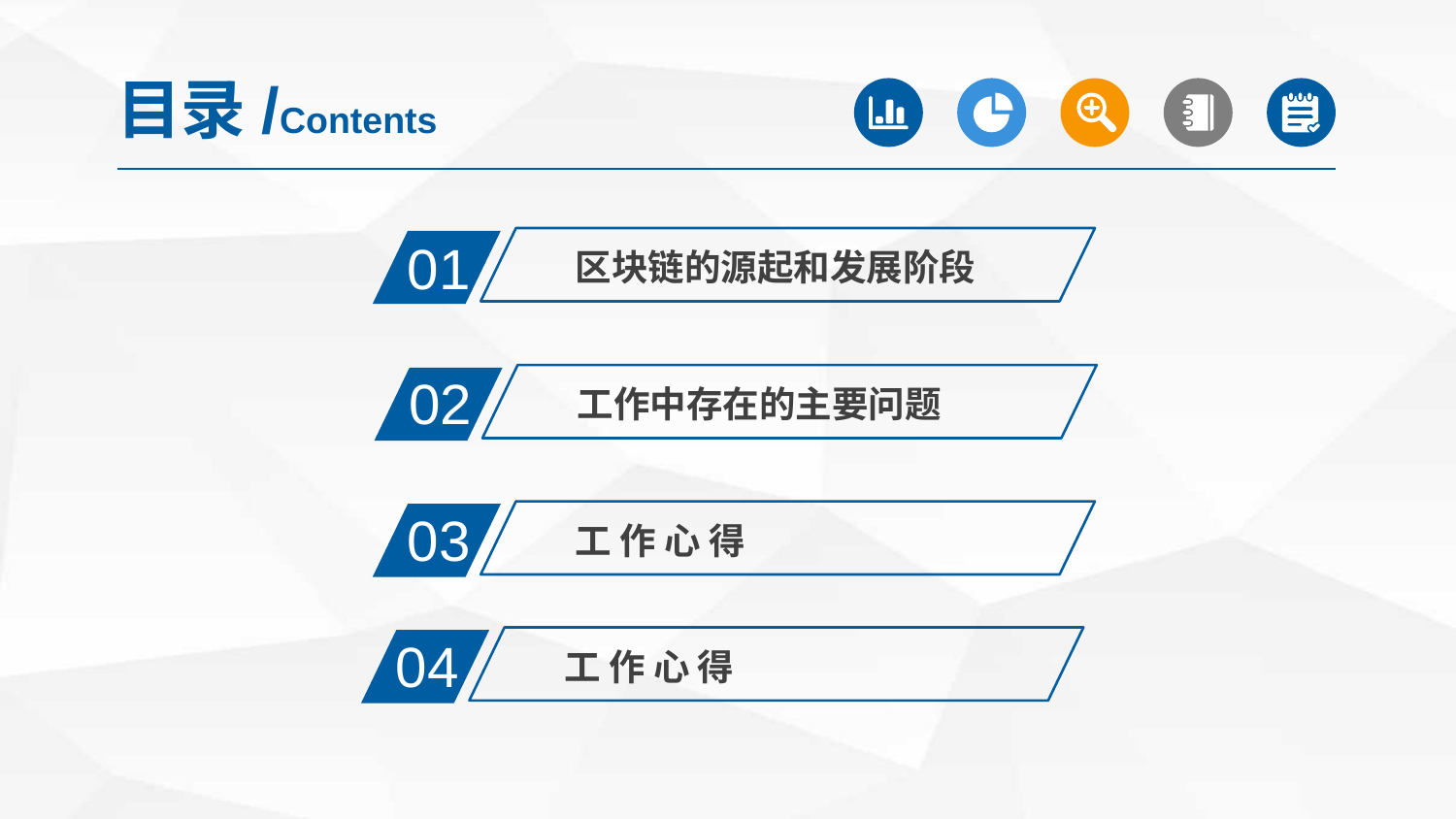

目录/Contents

01

区块链的源起和发展阶段
02

工作中存在的主要问题
03

工 作 心 得
04

工 作 心 得